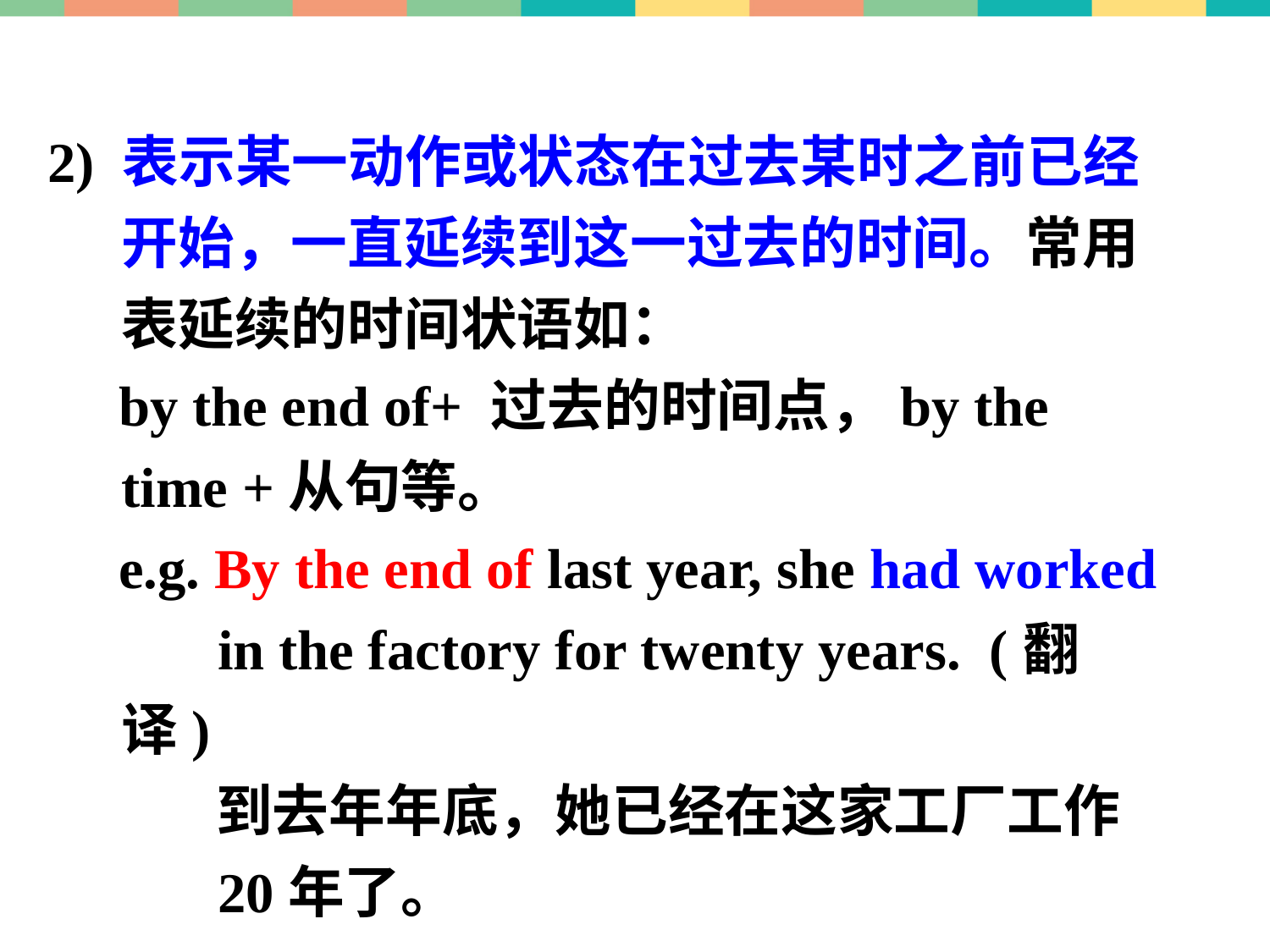

2) 表示某一动作或状态在过去某时之前已经开始，一直延续到这一过去的时间。常用表延续的时间状语如：
     by the end of+ 过去的时间点，by the time +从句等。
     e.g. By the end of last year, she had worked
            in the factory for twenty years.  (翻译)
            到去年年底，她已经在这家工厂工作
            20年了。